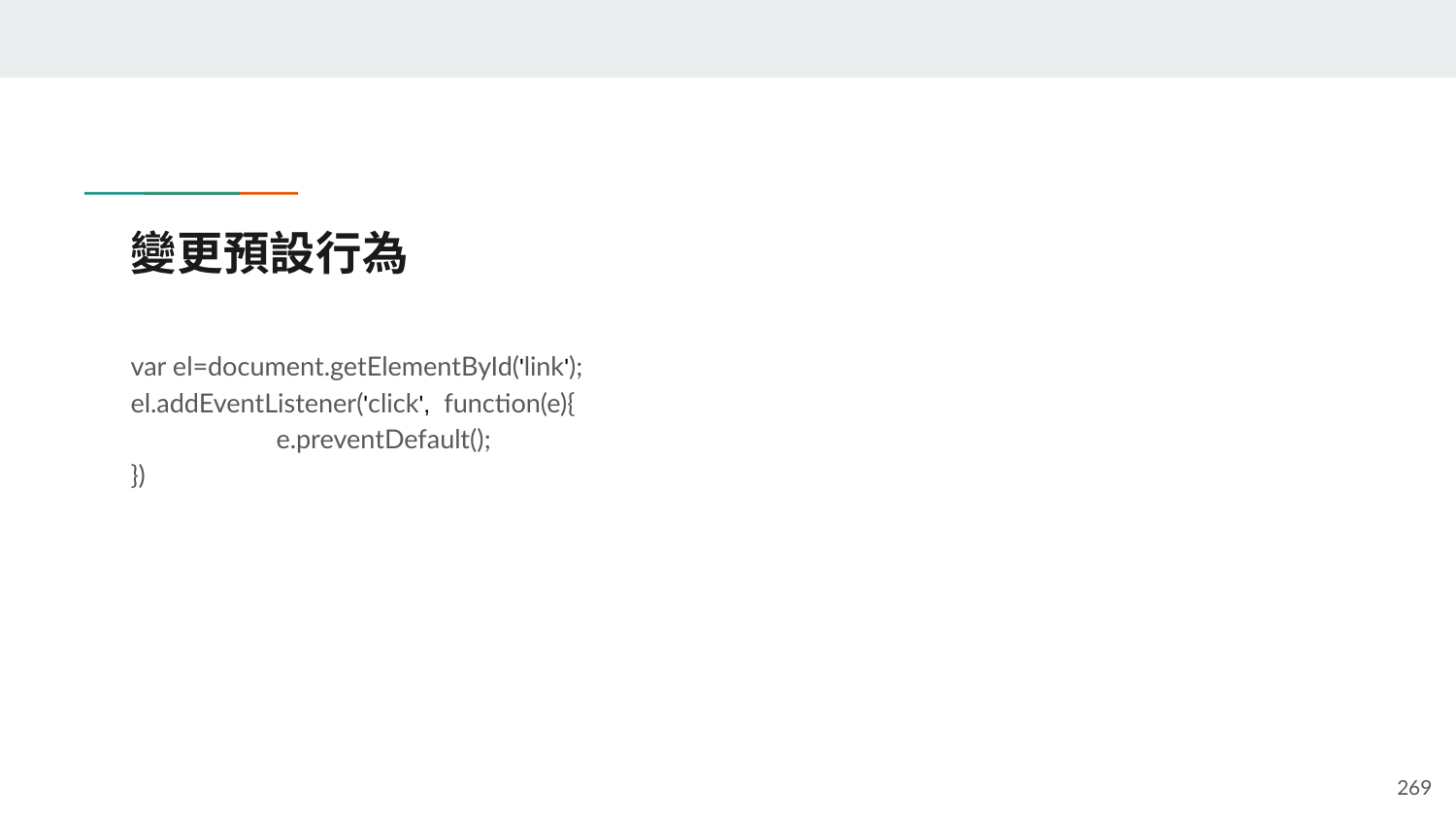

# 變更預設行為
var el=document.getElementById('link');
el.addEventListener('click',  function(e){
	e.preventDefault();
})
269